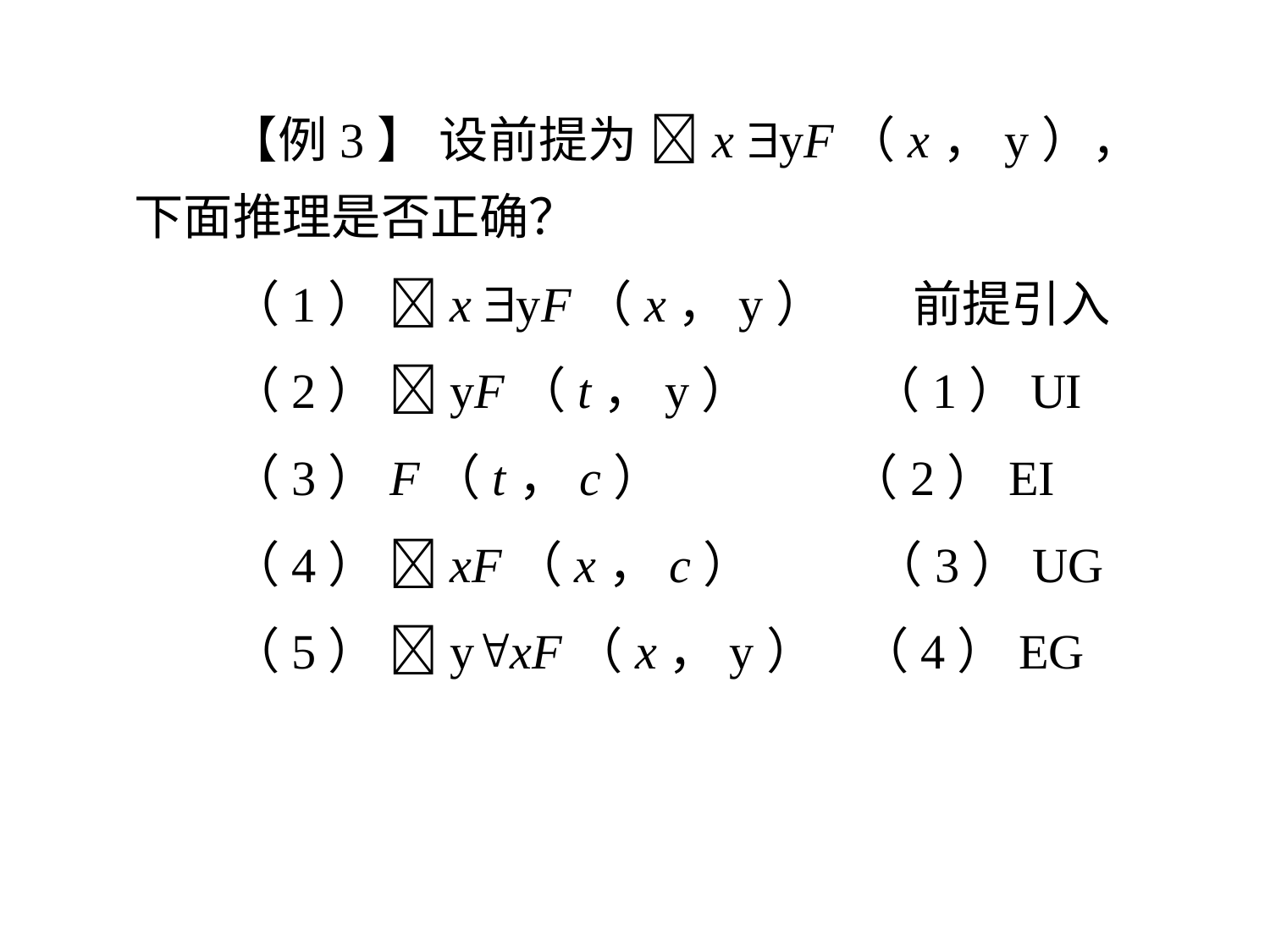

【例3】 设前提为 ∀x ∃yF（x，y），下面推理是否正确？
            （1） ∀x ∃yF（x，y）        前提引入
            （2） ∃yF（t，y）           （1）UI
            （3）F（t，c）                 （2）EI
            （4） ∀xF（x，c）           （3）UG
            （5） ∃y∀xF（x，y）    （4）EG